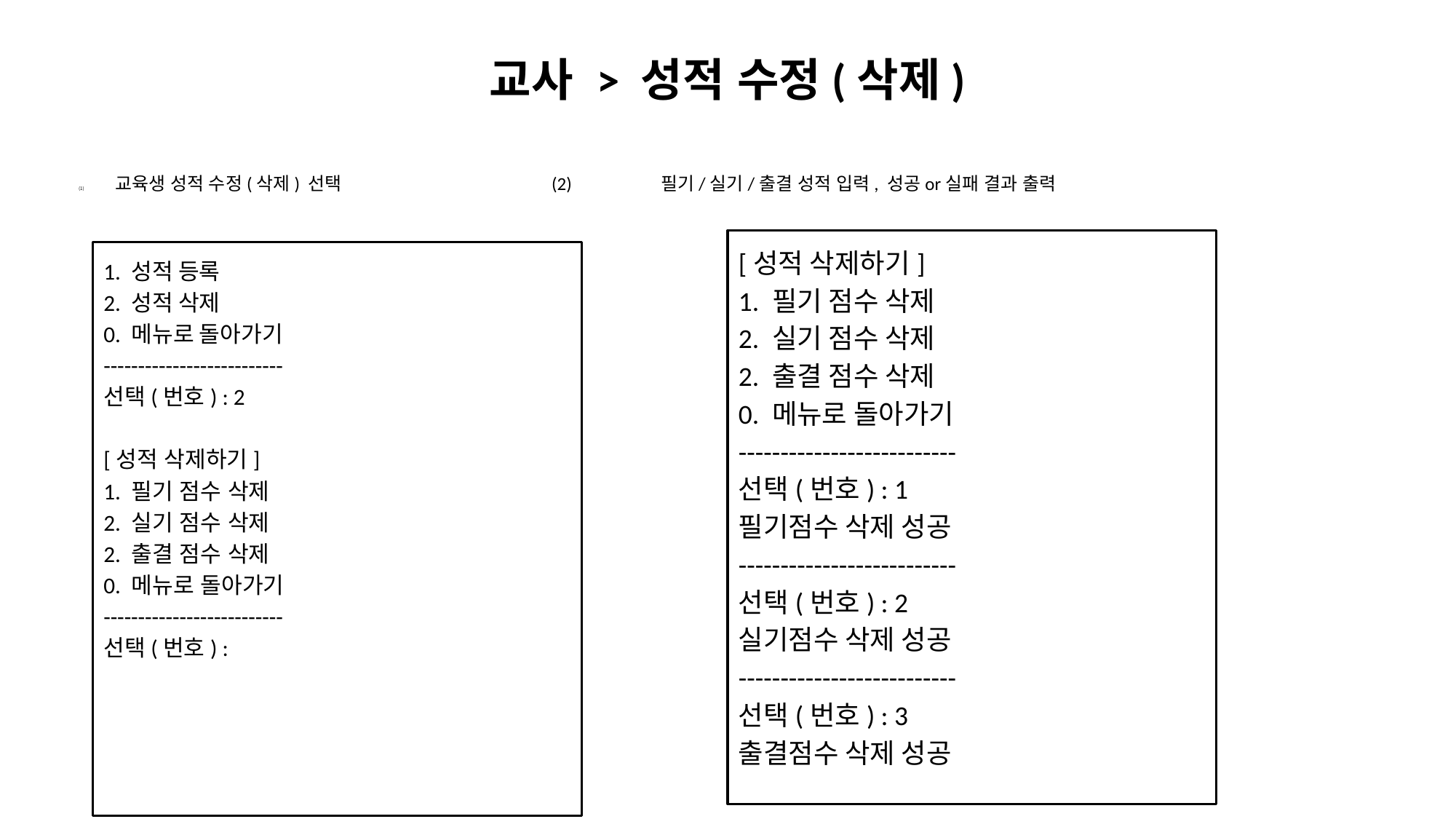

# 교사 > 성적 수정(삭제)
교육생 성적 수정(삭제) 선택		(2)	필기/실기/출결 성적 입력, 성공or실패 결과 출력

[성적 삭제하기]
1. 필기 점수 삭제
2. 실기 점수 삭제
2. 출결 점수 삭제
0. 메뉴로 돌아가기
--------------------------
선택(번호) : 1
필기점수 삭제 성공
--------------------------
선택(번호) : 2
실기점수 삭제 성공
--------------------------
선택(번호) : 3
출결점수 삭제 성공

1. 성적 등록
2. 성적 삭제
0. 메뉴로 돌아가기
--------------------------
선택(번호) : 2

[성적 삭제하기]
1. 필기 점수 삭제
2. 실기 점수 삭제
2. 출결 점수 삭제
0. 메뉴로 돌아가기
--------------------------
선택(번호) :